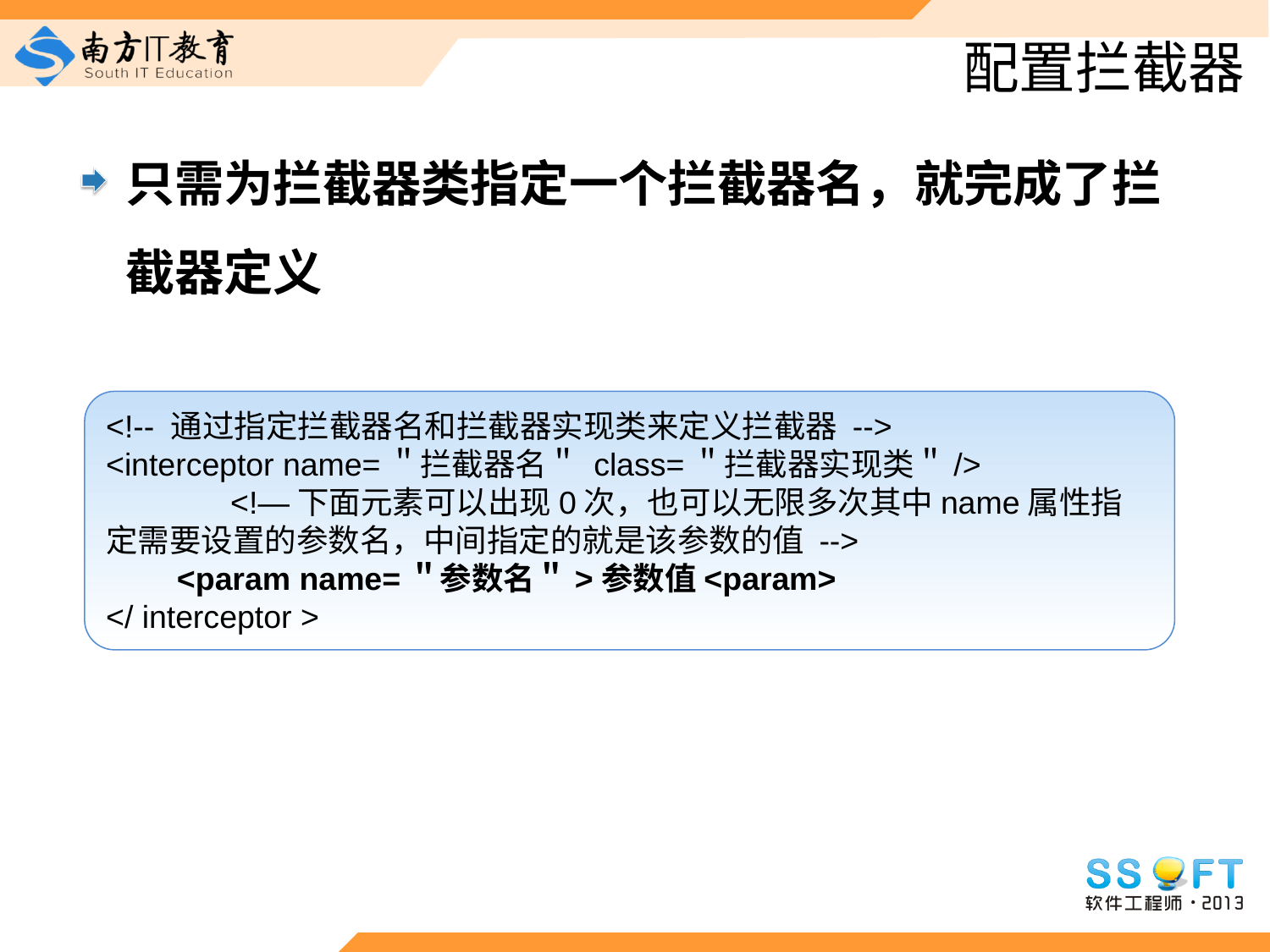

# 配置拦截器
只需为拦截器类指定一个拦截器名，就完成了拦截器定义

<!-- 通过指定拦截器名和拦截器实现类来定义拦截器 -->
<interceptor name=＂拦截器名＂ class=＂拦截器实现类＂/>
              <!—下面元素可以出现0次，也可以无限多次其中name属性指定需要设置的参数名，中间指定的就是该参数的值 -->
        <param name=＂参数名＂>参数值<param>
</ interceptor >